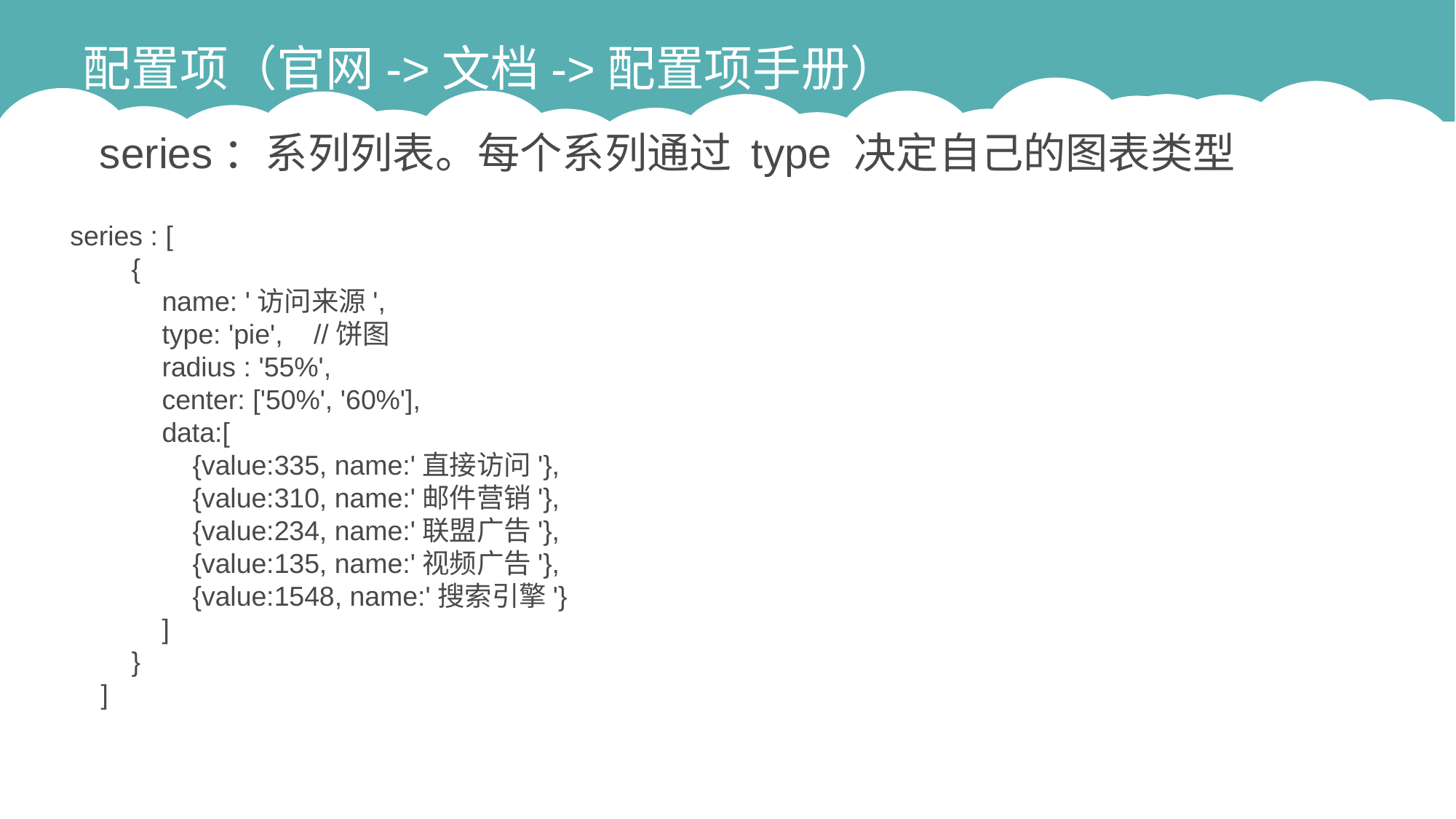

配置项（官网->文档->配置项手册）
series：系列列表。每个系列通过 type 决定自己的图表类型
series : [
        {
            name: '访问来源',
            type: 'pie',    //饼图
            radius : '55%',
            center: ['50%', '60%'],
            data:[
                {value:335, name:'直接访问'},
                {value:310, name:'邮件营销'},
                {value:234, name:'联盟广告'},
                {value:135, name:'视频广告'},
                {value:1548, name:'搜索引擎'}
            ]
        }
    ]